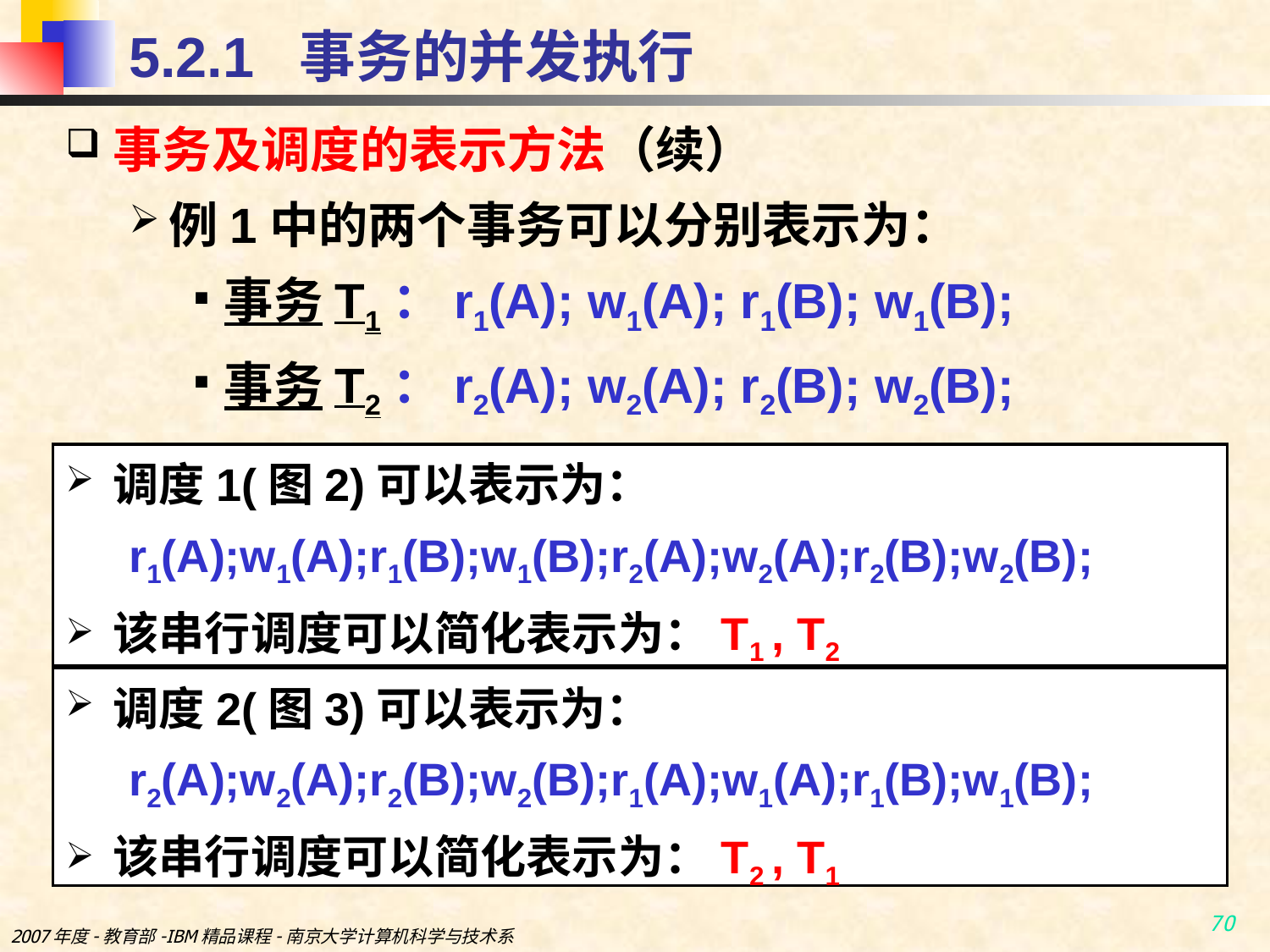

# 5.2.1  事务的并发执行
事务及调度的表示方法（续）
例1中的两个事务可以分别表示为：
事务T1：r1(A); w1(A); r1(B); w1(B);
事务T2：r2(A); w2(A); r2(B); w2(B);
调度1(图2)可以表示为：
r1(A);w1(A);r1(B);w1(B);r2(A);w2(A);r2(B);w2(B);
该串行调度可以简化表示为：T1 , T2
调度2(图3)可以表示为：
r2(A);w2(A);r2(B);w2(B);r1(A);w1(A);r1(B);w1(B);
该串行调度可以简化表示为：T2 , T1
70